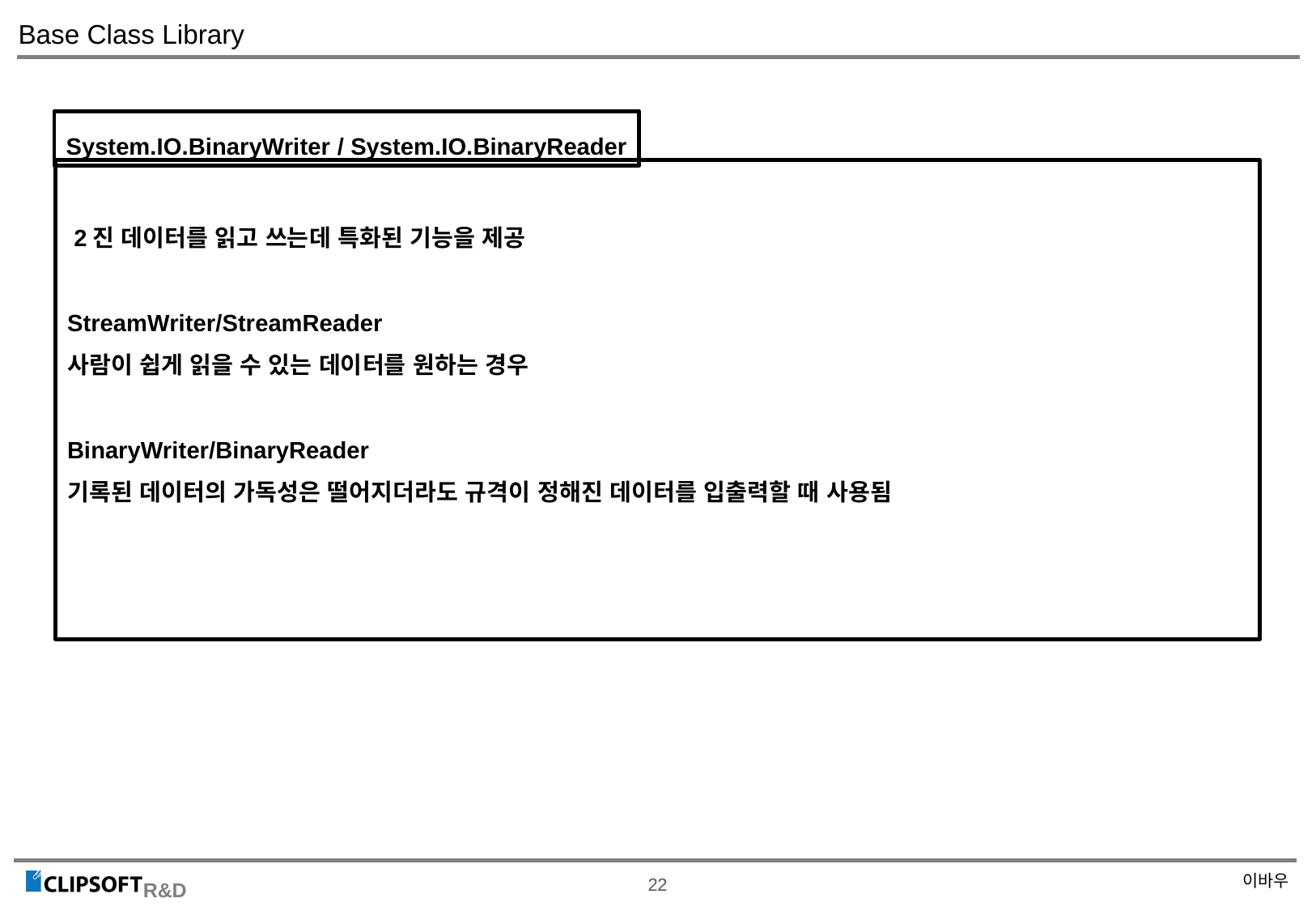

# Base Class Library
System.IO.BinaryWriter / System.IO.BinaryReader

 2진 데이터를 읽고 쓰는데 특화된 기능을 제공

StreamWriter/StreamReader
사람이 쉽게 읽을 수 있는 데이터를 원하는 경우

BinaryWriter/BinaryReader
기록된 데이터의 가독성은 떨어지더라도 규격이 정해진 데이터를 입출력할 때 사용됨

이바우